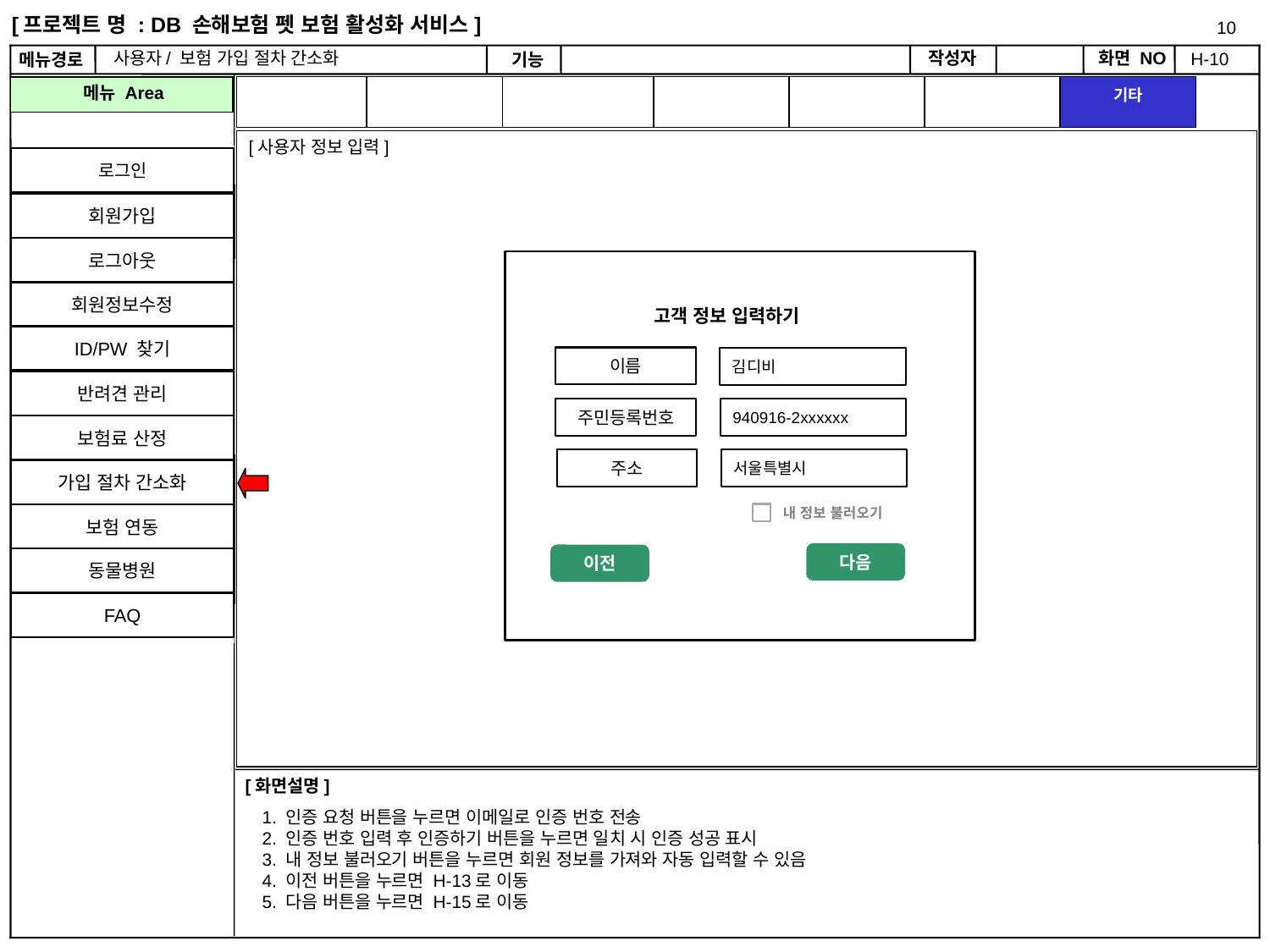

[프로젝트 명 : DB 손해보험 펫 보험 활성화 서비스]
10
사용자/ 보험 가입 절차 간소화
H-10

[사용자 정보 입력]

로그인
회원가입
로그아웃

회원정보수정
고객 정보 입력하기
ID/PW 찾기
이름
김디비
반려견 관리
940916-2xxxxxx
주민등록번호

보험료 산정
서울특별시
주소
가입 절차 간소화

내 정보 불러오기

보험 연동
다음
이전
동물병원
FAQ
1. 인증 요청 버튼을 누르면 이메일로 인증 번호 전송
2. 인증 번호 입력 후 인증하기 버튼을 누르면 일치 시 인증 성공 표시
3. 내 정보 불러오기 버튼을 누르면 회원 정보를 가져와 자동 입력할 수 있음
4. 이전 버튼을 누르면 H-13로 이동
5. 다음 버튼을 누르면 H-15로 이동